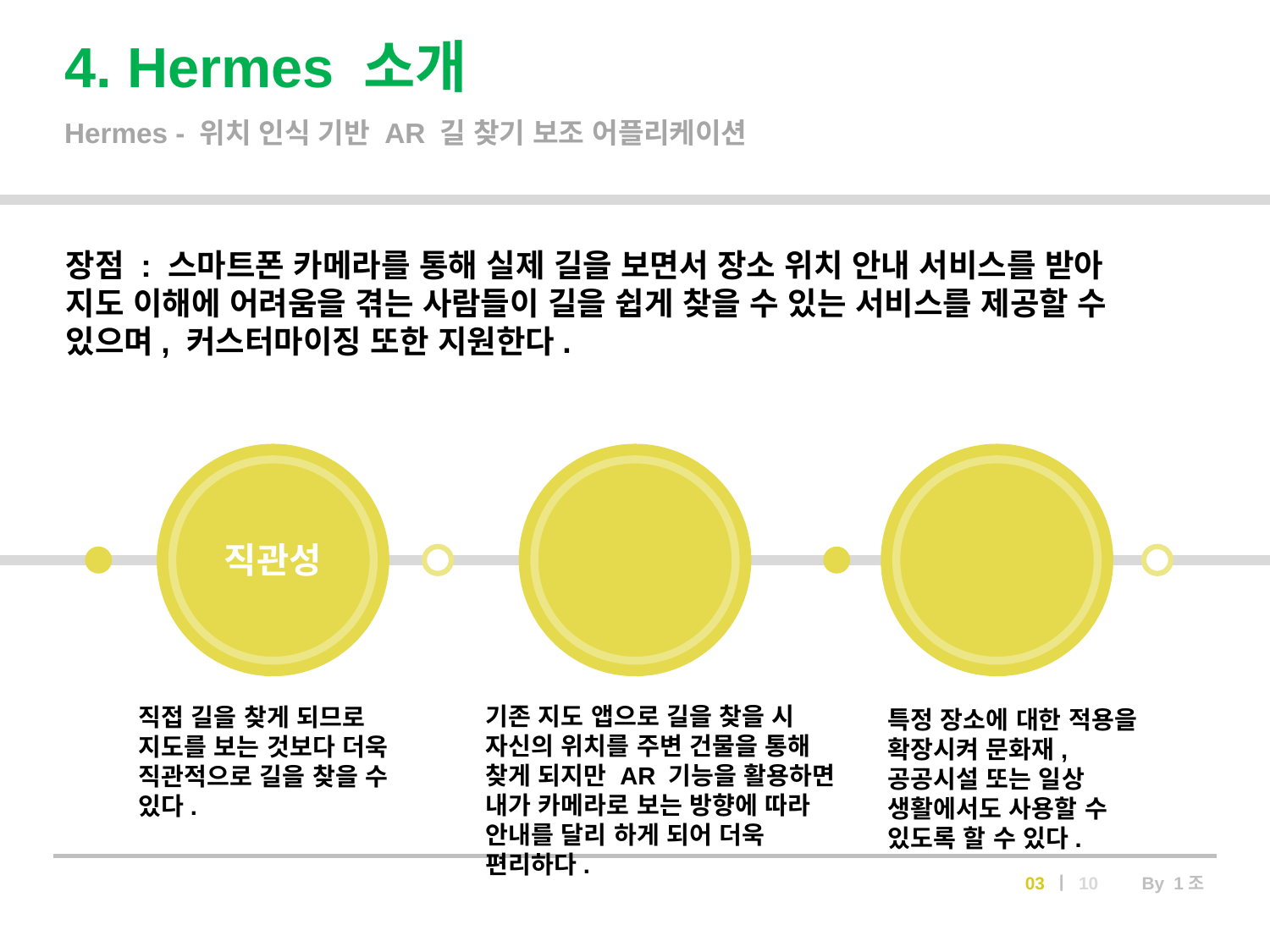

4. Hermes 소개
Hermes - 위치 인식 기반 AR 길 찾기 보조 어플리케이션

장점 : 스마트폰 카메라를 통해 실제 길을 보면서 장소 위치 안내 서비스를 받아 지도 이해에 어려움을 겪는 사람들이 길을 쉽게 찾을 수 있는 서비스를 제공할 수 있으며, 커스터마이징 또한 지원한다.

직관성
편의성
확장성

기존 지도 앱으로 길을 찾을 시 자신의 위치를 주변 건물을 통해 찾게 되지만 AR 기능을 활용하면 내가 카메라로 보는 방향에 따라 안내를 달리 하게 되어 더욱 편리하다.
직접 길을 찾게 되므로 지도를 보는 것보다 더욱 직관적으로 길을 찾을 수 있다.
특정 장소에 대한 적용을 확장시켜 문화재, 공공시설 또는 일상 생활에서도 사용할 수 있도록 할 수 있다.
03 ㅣ 10　　By  1조